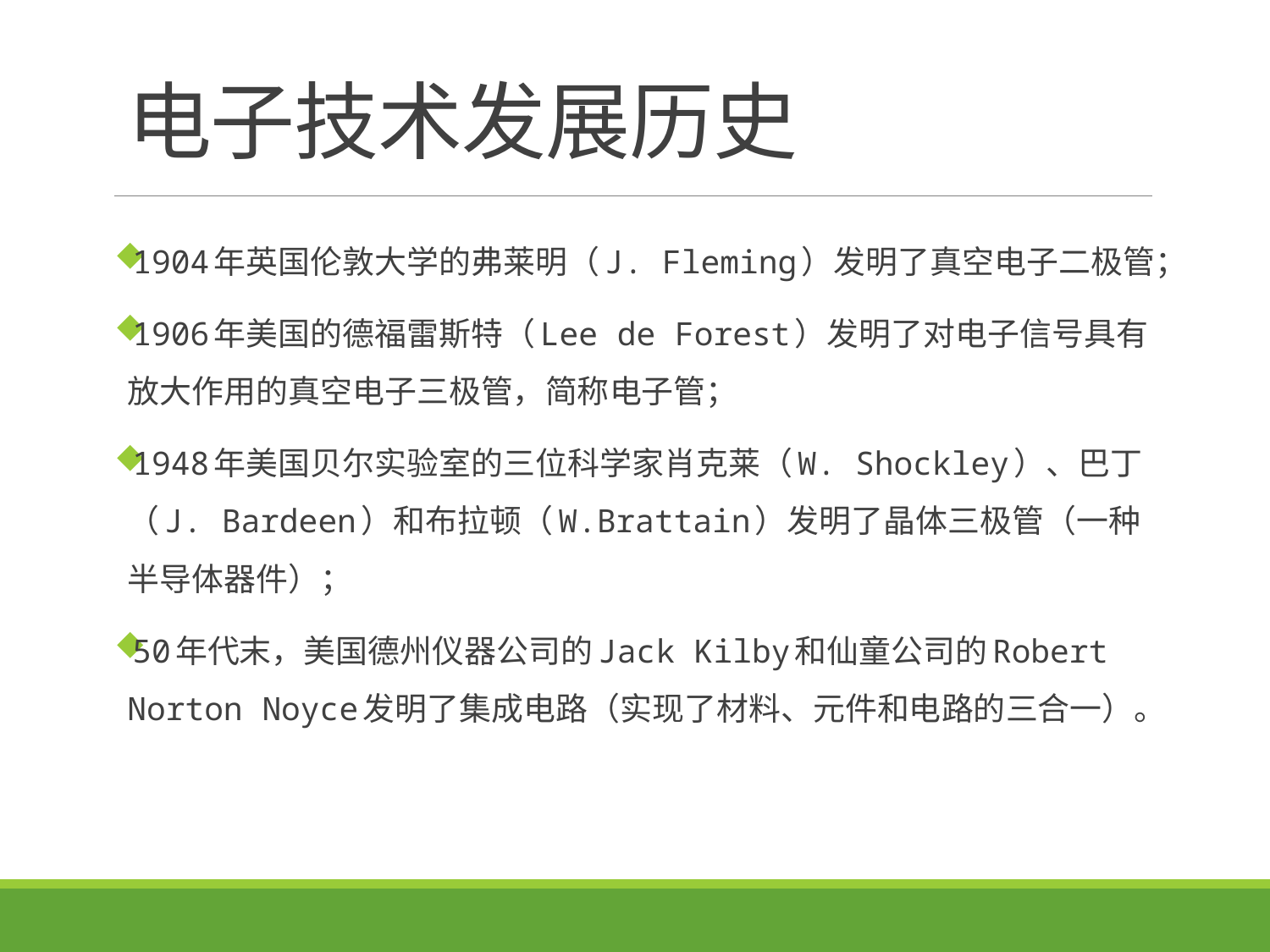

# 电子技术发展历史
1904年英国伦敦大学的弗莱明（J. Fleming）发明了真空电子二极管；
1906年美国的德福雷斯特（Lee de Forest）发明了对电子信号具有放大作用的真空电子三极管，简称电子管；
1948年美国贝尔实验室的三位科学家肖克莱（W. Shockley）、巴丁（J. Bardeen）和布拉顿（W.Brattain）发明了晶体三极管（一种半导体器件）；
50年代末，美国德州仪器公司的Jack Kilby和仙童公司的Robert Norton Noyce发明了集成电路（实现了材料、元件和电路的三合一）。